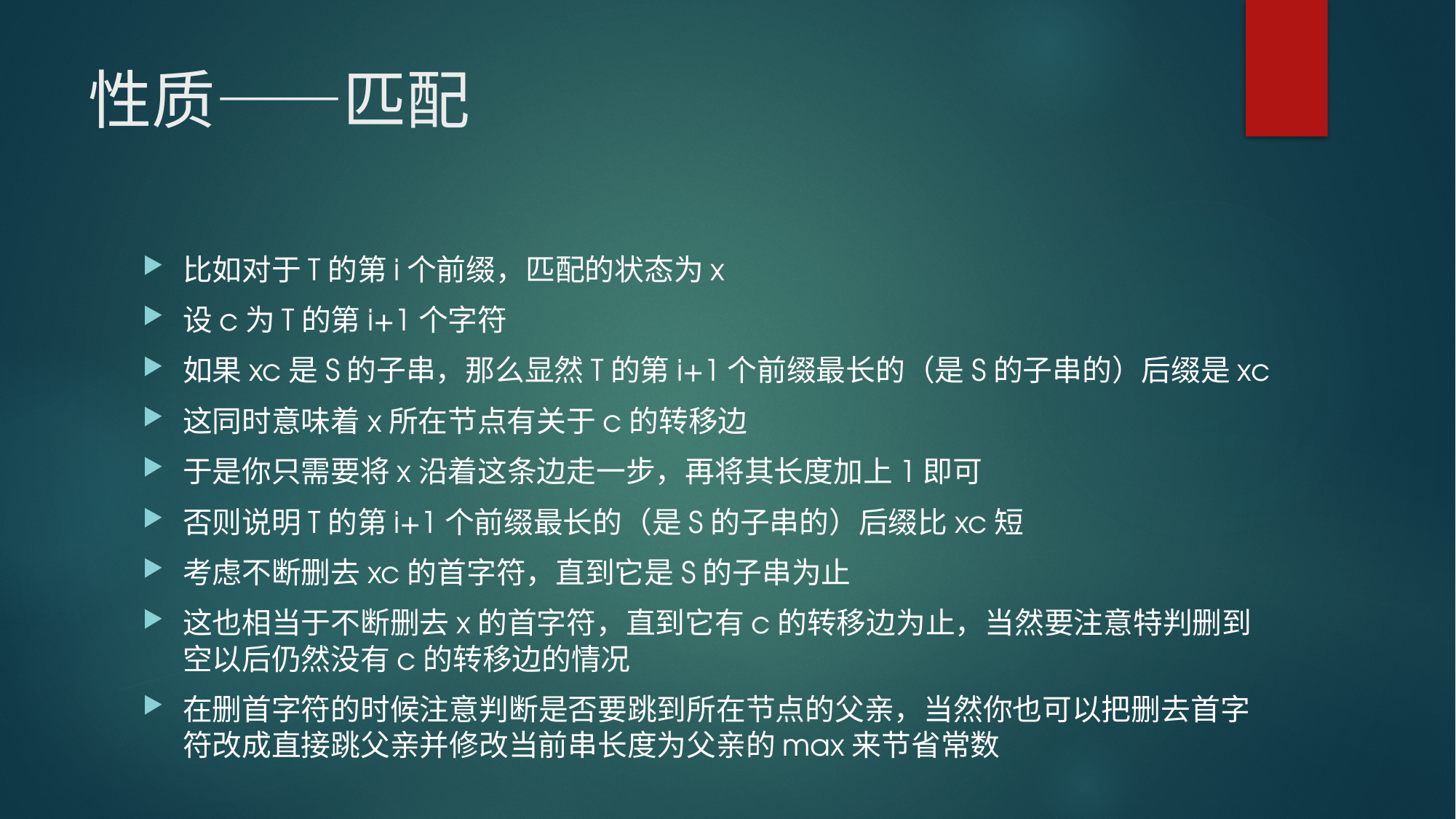

# 性质——匹配
比如对于T的第i个前缀，匹配的状态为x
设c为T的第i+1个字符
如果xc是S的子串，那么显然T的第i+1个前缀最长的（是S的子串的）后缀是xc
这同时意味着x所在节点有关于c的转移边
于是你只需要将x沿着这条边走一步，再将其长度加上1即可
否则说明T的第i+1个前缀最长的（是S的子串的）后缀比xc短
考虑不断删去xc的首字符，直到它是S的子串为止
这也相当于不断删去x的首字符，直到它有c的转移边为止，当然要注意特判删到空以后仍然没有c的转移边的情况
在删首字符的时候注意判断是否要跳到所在节点的父亲，当然你也可以把删去首字符改成直接跳父亲并修改当前串长度为父亲的max来节省常数